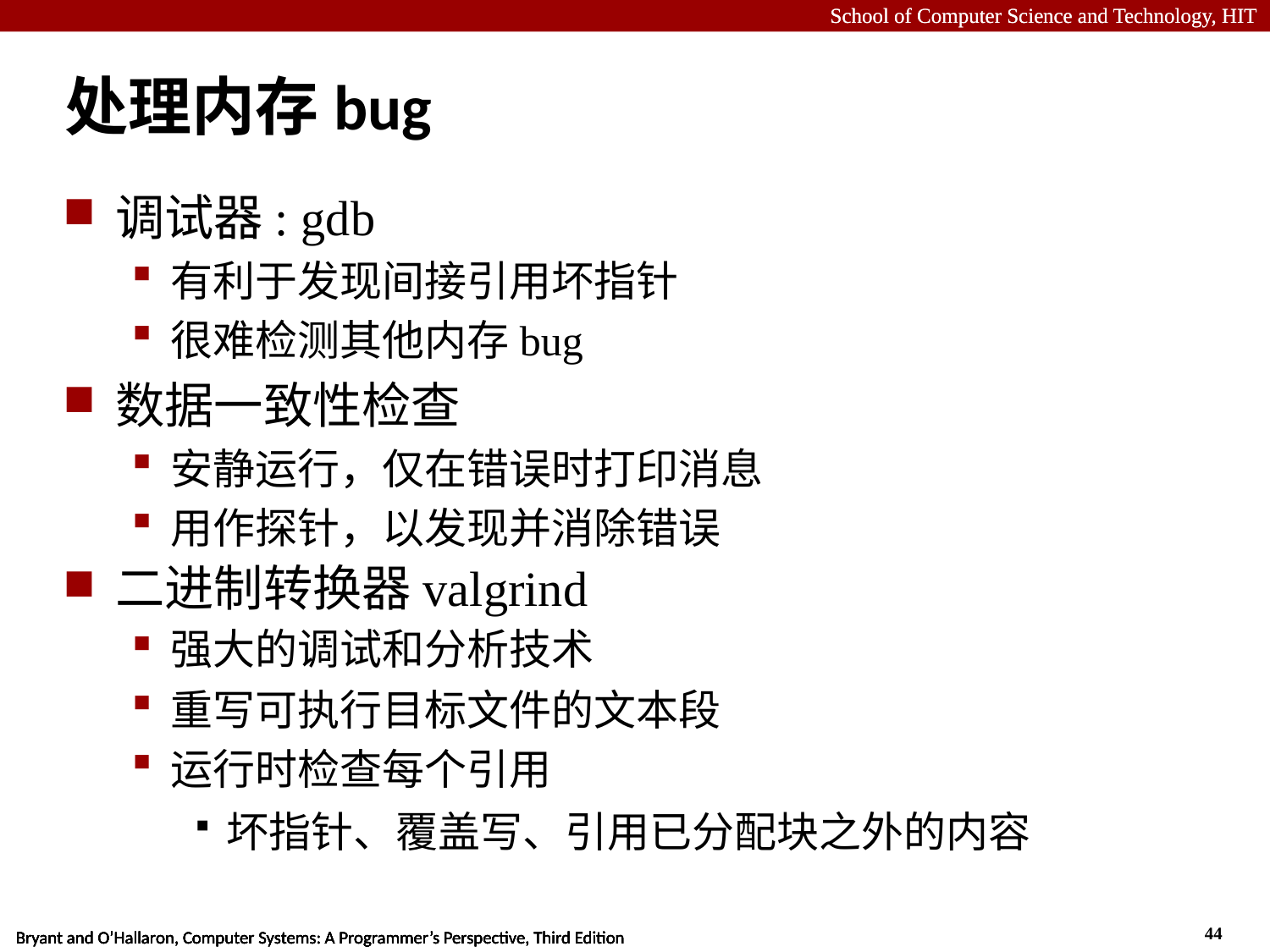

# 处理内存bug
调试器: gdb
有利于发现间接引用坏指针
很难检测其他内存bug
数据一致性检查
安静运行，仅在错误时打印消息
用作探针，以发现并消除错误
二进制转换器valgrind
强大的调试和分析技术
重写可执行目标文件的文本段
运行时检查每个引用
坏指针、覆盖写、引用已分配块之外的内容